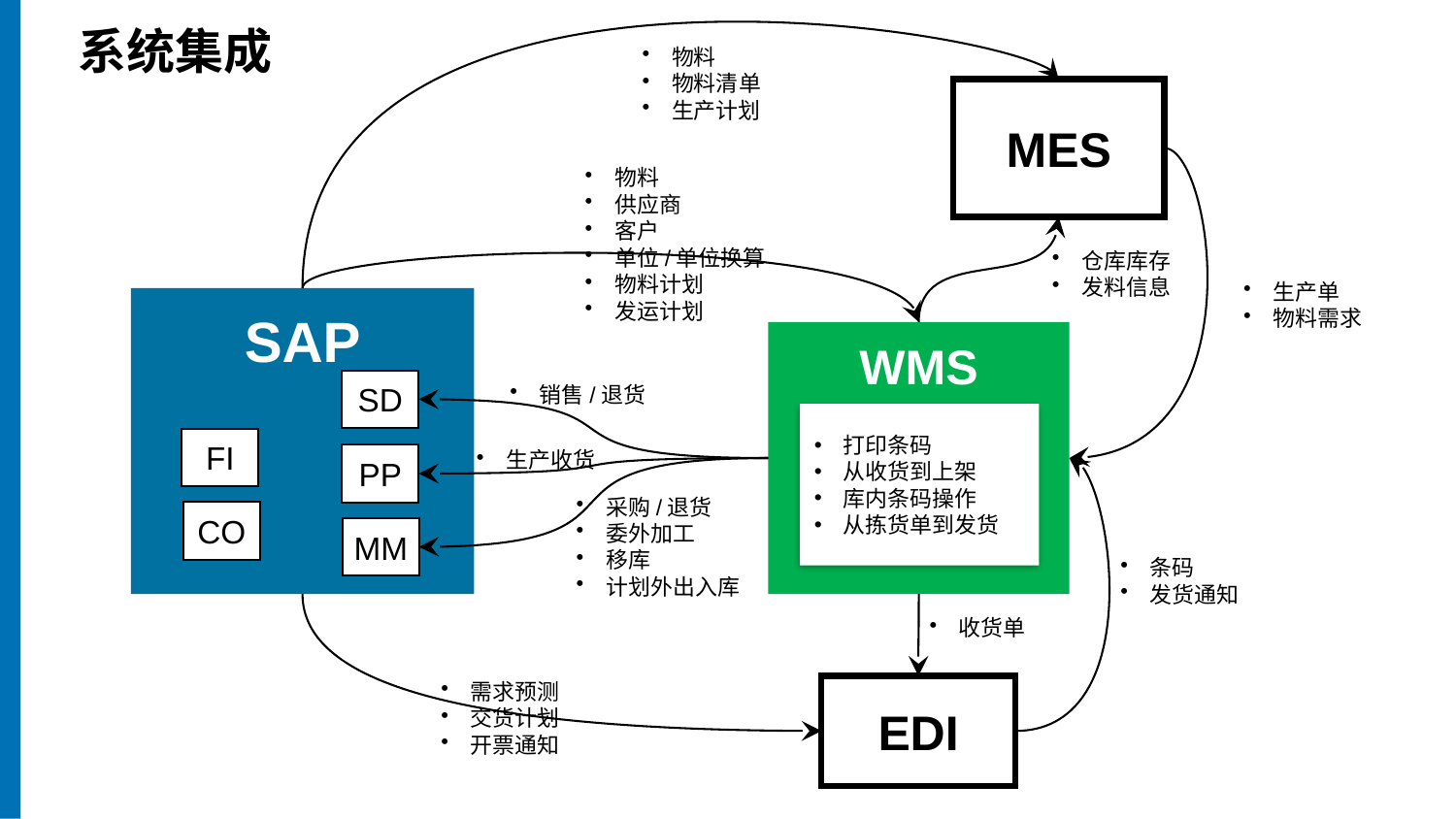

# 系统集成
物料
物料清单
生产计划
MES
物料
供应商
客户
单位/单位换算
物料计划
发运计划
仓库库存
发料信息
生产单
物料需求
SAP

WMS

SD
销售/退货
打印条码
从收货到上架
库内条码操作
从拣货单到发货
FI
PP
生产收货
采购/退货
委外加工
移库
计划外出入库
CO
MM
条码
发货通知
收货单
需求预测
交货计划
开票通知
EDI